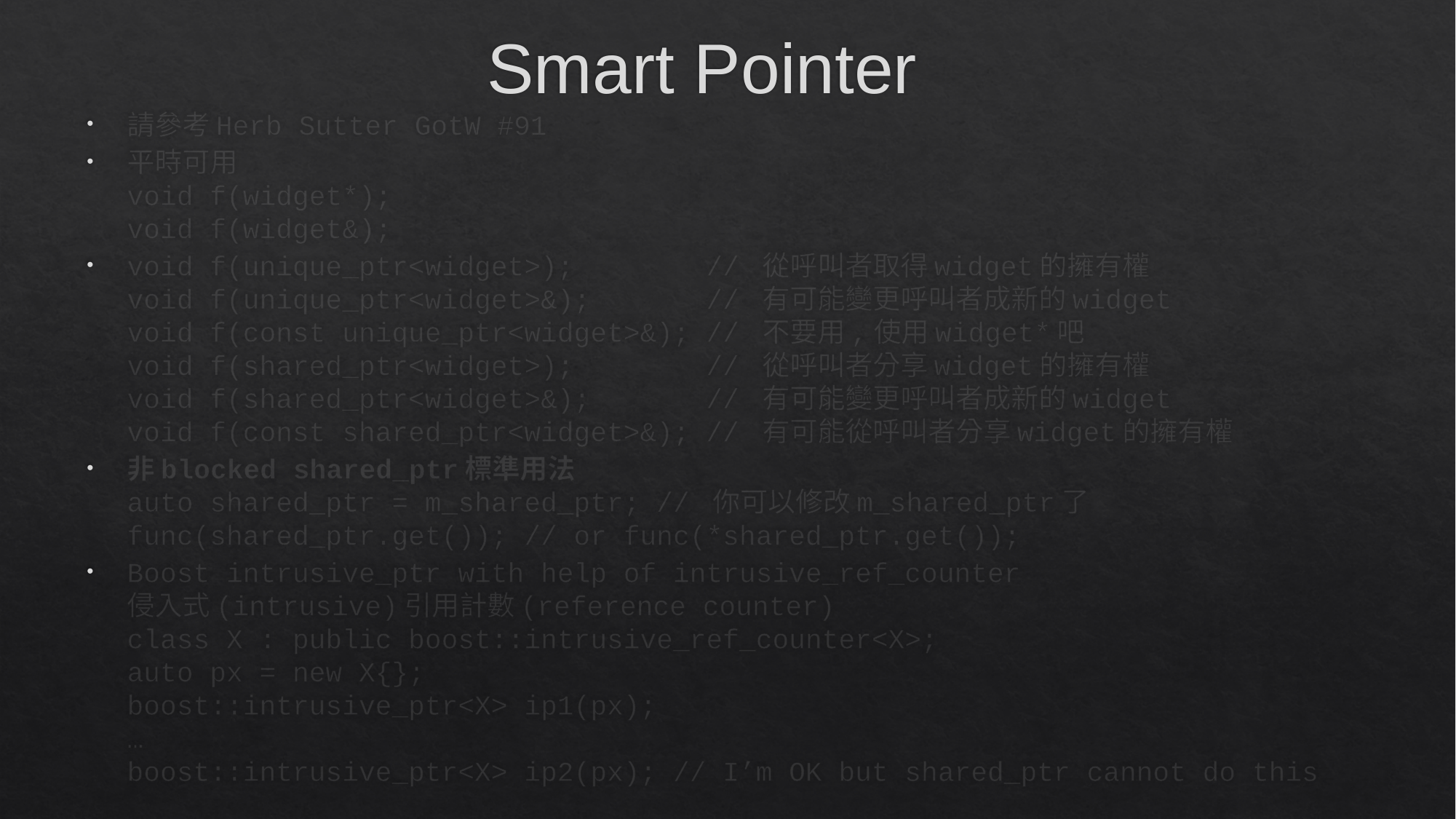

# Smart Pointer
請參考Herb Sutter GotW #91
平時可用
void f(widget*);
void f(widget&);
void f(unique_ptr<widget>);        // 從呼叫者取得widget的擁有權
void f(unique_ptr<widget>&);       // 有可能變更呼叫者成新的widget
void f(const unique_ptr<widget>&); // 不要用,使用widget*吧
void f(shared_ptr<widget>);        // 從呼叫者分享widget的擁有權
void f(shared_ptr<widget>&);       // 有可能變更呼叫者成新的widget
void f(const shared_ptr<widget>&); // 有可能從呼叫者分享widget的擁有權
非blocked shared_ptr標準用法
auto shared_ptr = m_shared_ptr; // 你可以修改m_shared_ptr了
func(shared_ptr.get()); // or func(*shared_ptr.get());
Boost intrusive_ptr with help of intrusive_ref_counter
侵入式(intrusive)引用計數(reference counter)
class X : public boost::intrusive_ref_counter<X>;
auto px = new X{};
boost::intrusive_ptr<X> ip1(px);
…
boost::intrusive_ptr<X> ip2(px); // I’m OK but shared_ptr cannot do this